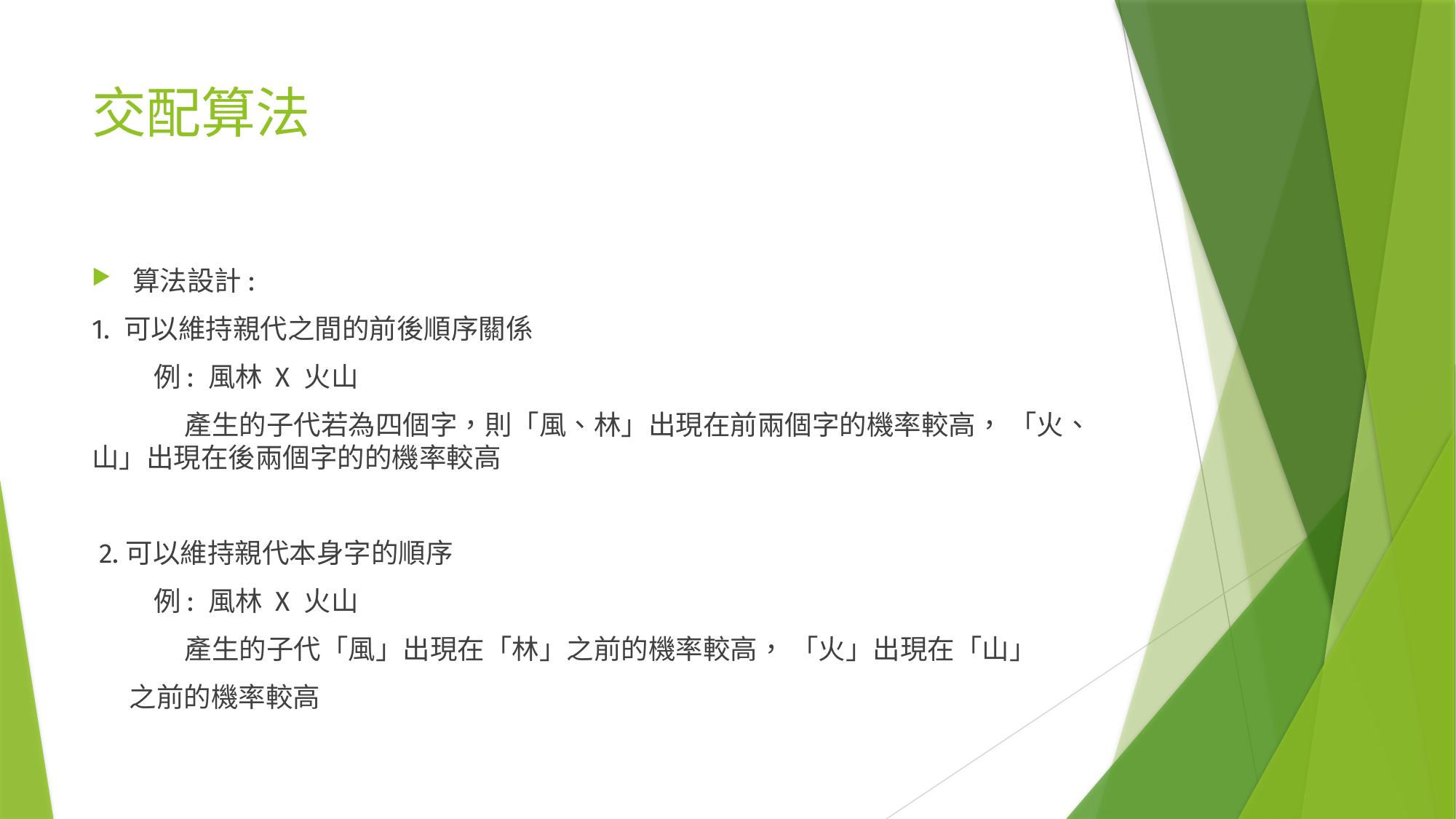

# 交配算法
算法設計:
1. 可以維持親代之間的前後順序關係
         例: 風林 X 火山
              產生的子代若為四個字，則「風、林」出現在前兩個字的機率較高， 「火、山」出現在後兩個字的的機率較高

 2.可以維持親代本身字的順序
         例: 風林 X 火山
              產生的子代「風」出現在「林」之前的機率較高， 「火」出現在「山」
     之前的機率較高